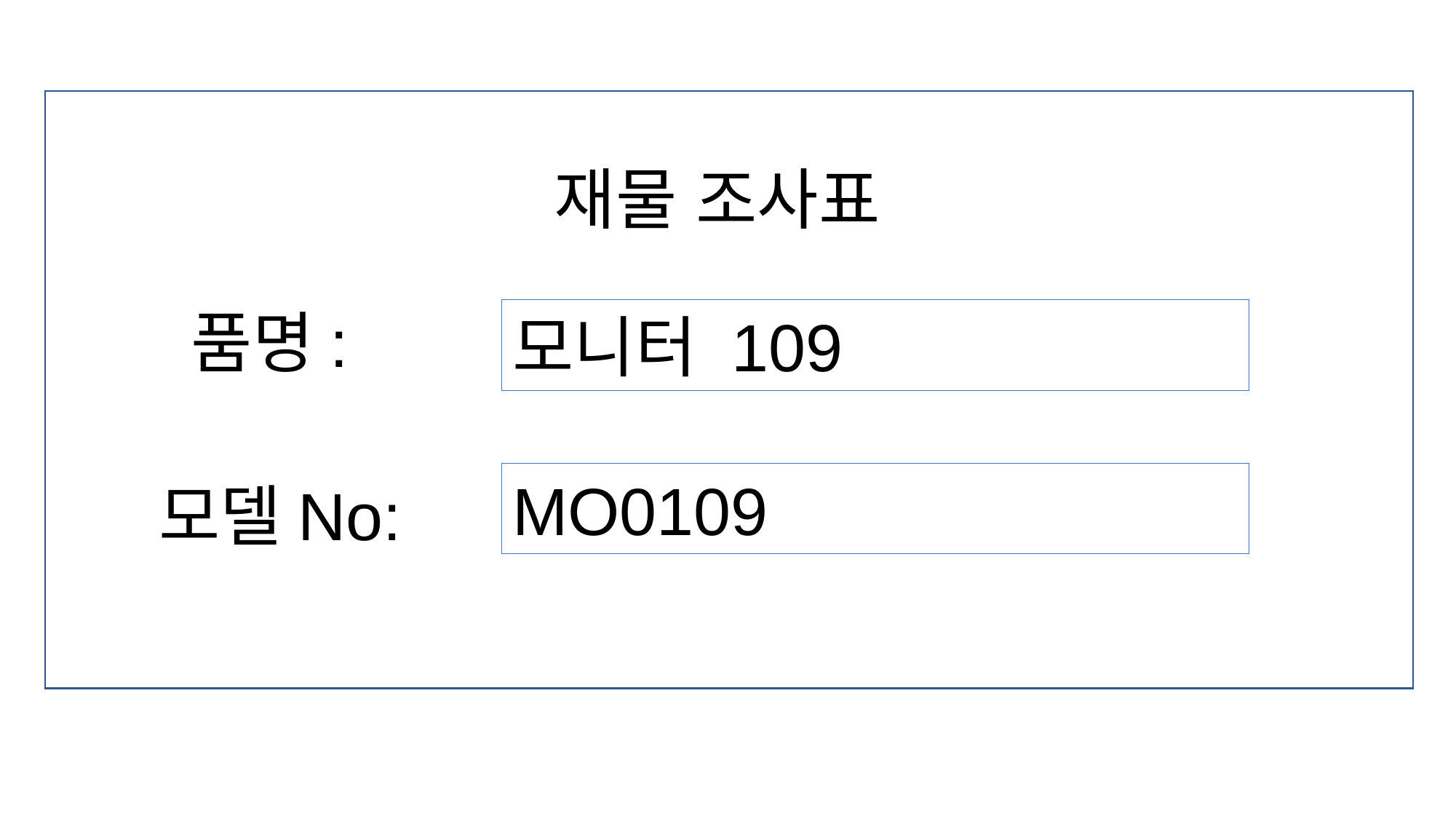

재물 조사표
품명:
모니터 109
MO0109
모델No: